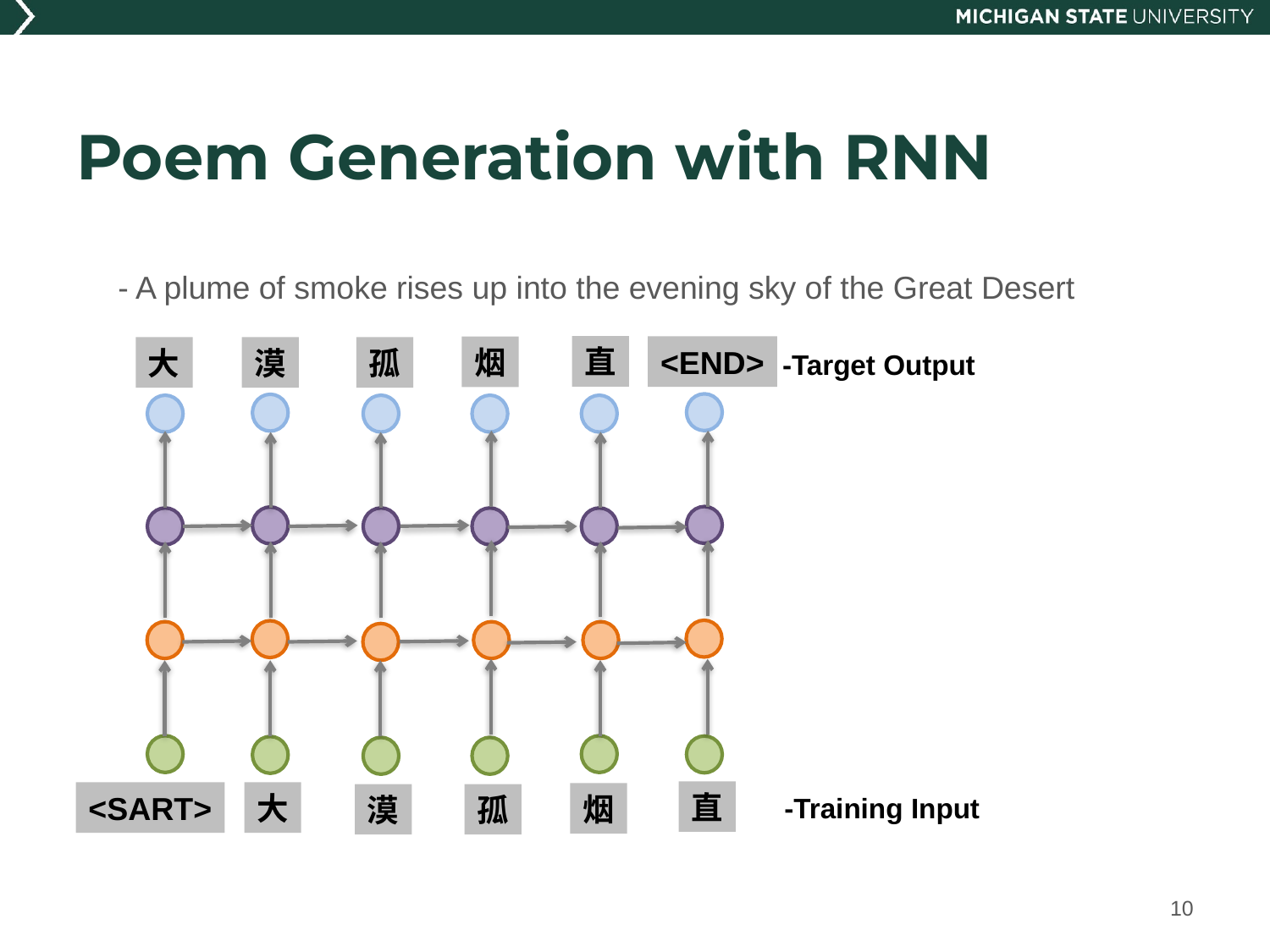

# Poem Generation with RNN
- A plume of smoke rises up into the evening sky of the Great Desert
直
<END>
烟
大
漠
孤
-Target Output

直
<SART>
大
烟
漠
孤
-Training Input
10